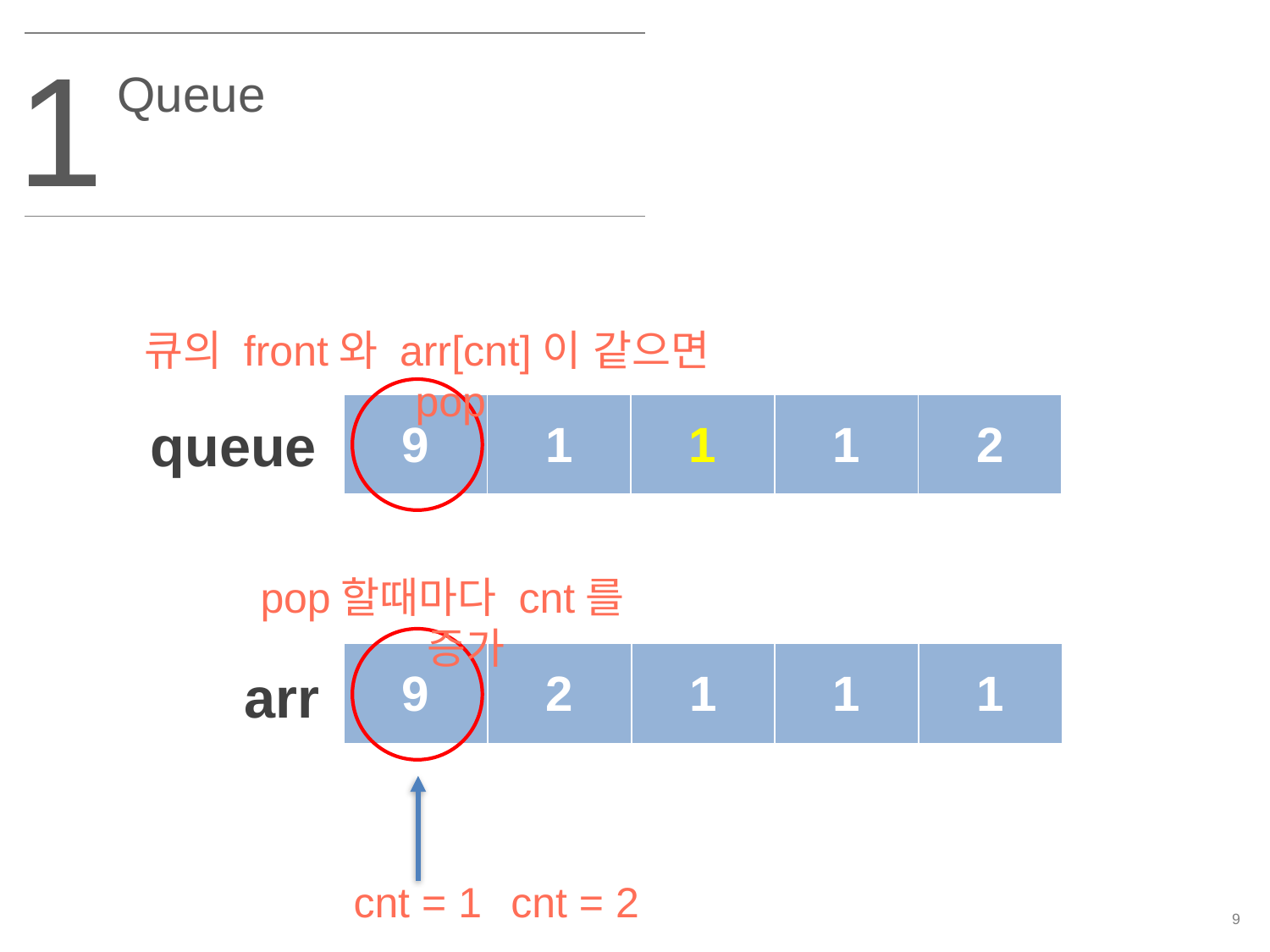

1
Queue
큐의 front와 arr[cnt]이 같으면 pop

| 9 | 1 | 1 | 1 | 2 |
| --- | --- | --- | --- | --- |
| 1 | 1 | 1 | 2 |
| --- | --- | --- | --- |
queue
pop할때마다 cnt를 증가

| 9 | 2 | 1 | 1 | 1 |
| --- | --- | --- | --- | --- |
arr
cnt = 2
cnt = 1